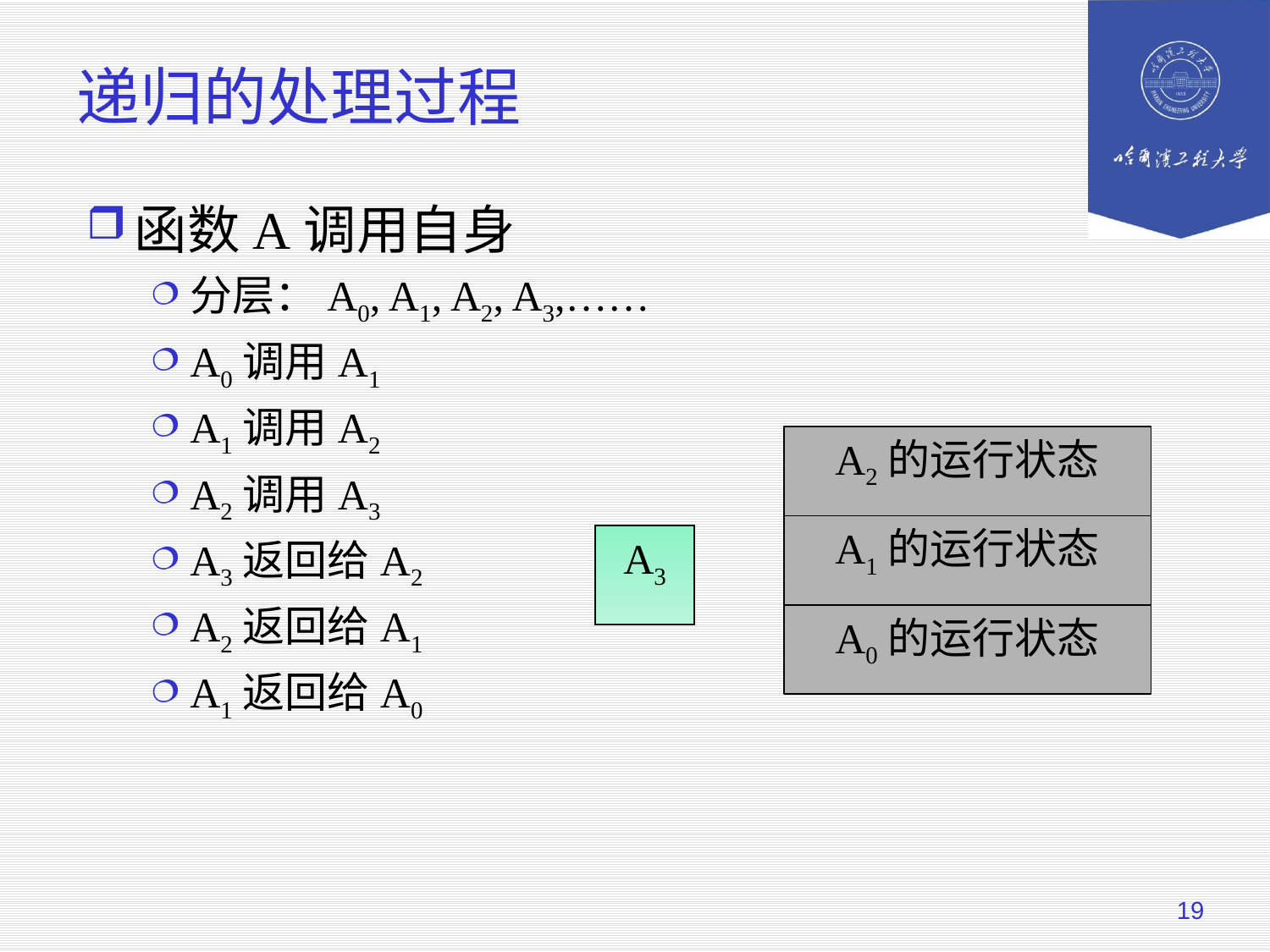

# 递归的处理过程
函数A调用自身
分层：A0, A1, A2, A3,……
A0调用A1
A1调用A2
A2调用A3
A3返回给A2
A2返回给A1
A1返回给A0

A2的运行状态
A1的运行状态
A0
A1
A2
A3
A0的运行状态
19